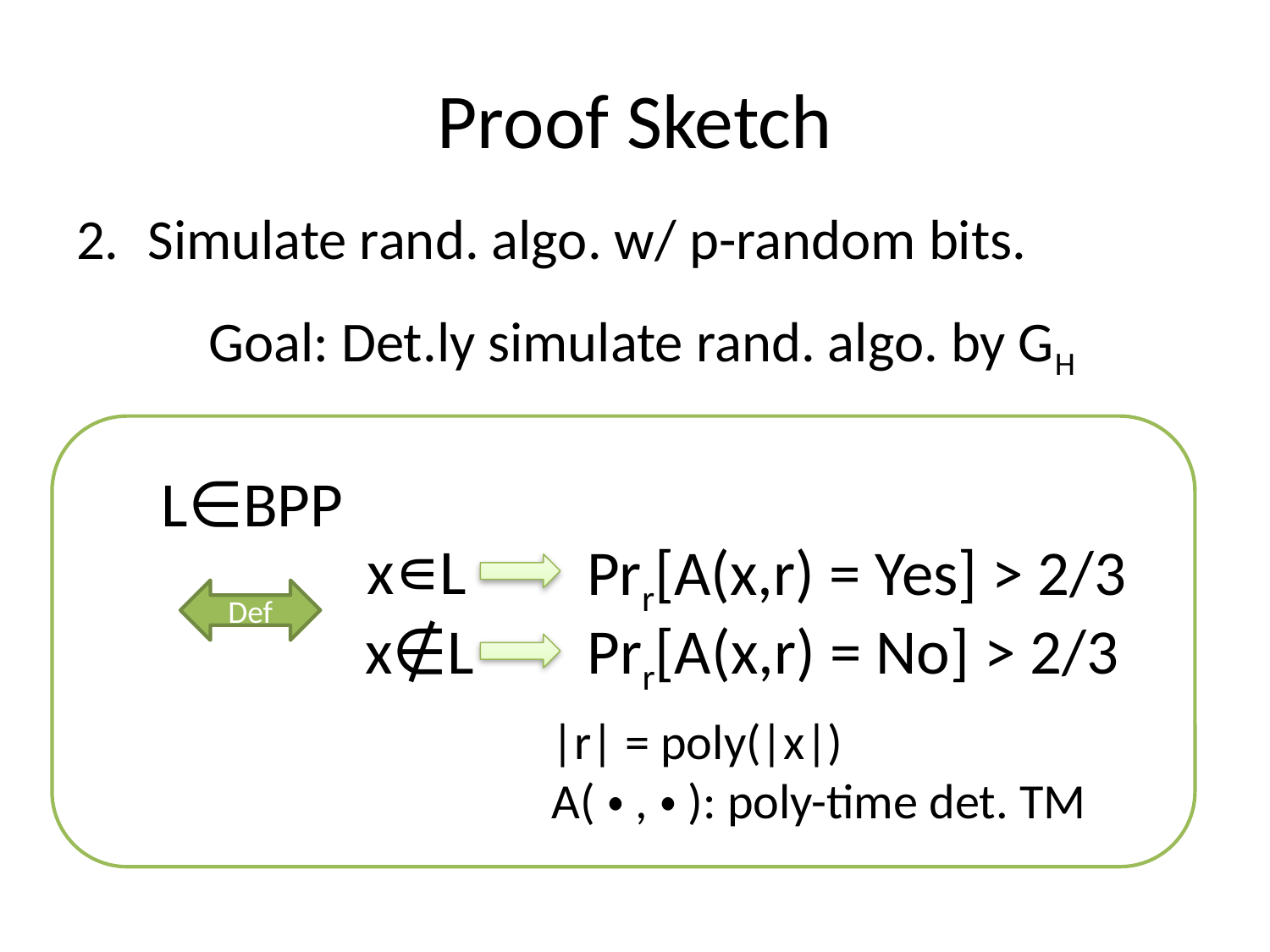

# Proof Sketch
Simulate rand. algo. w/ p-random bits.
Goal: Det.ly simulate rand. algo. by GH

L∈BPP
x∊L
Prr[A(x,r) = Yes] > 2/3

Def
x∉L
Prr[A(x,r) = No] > 2/3

|r| = poly(|x|)
A(・,・): poly-time det. TM